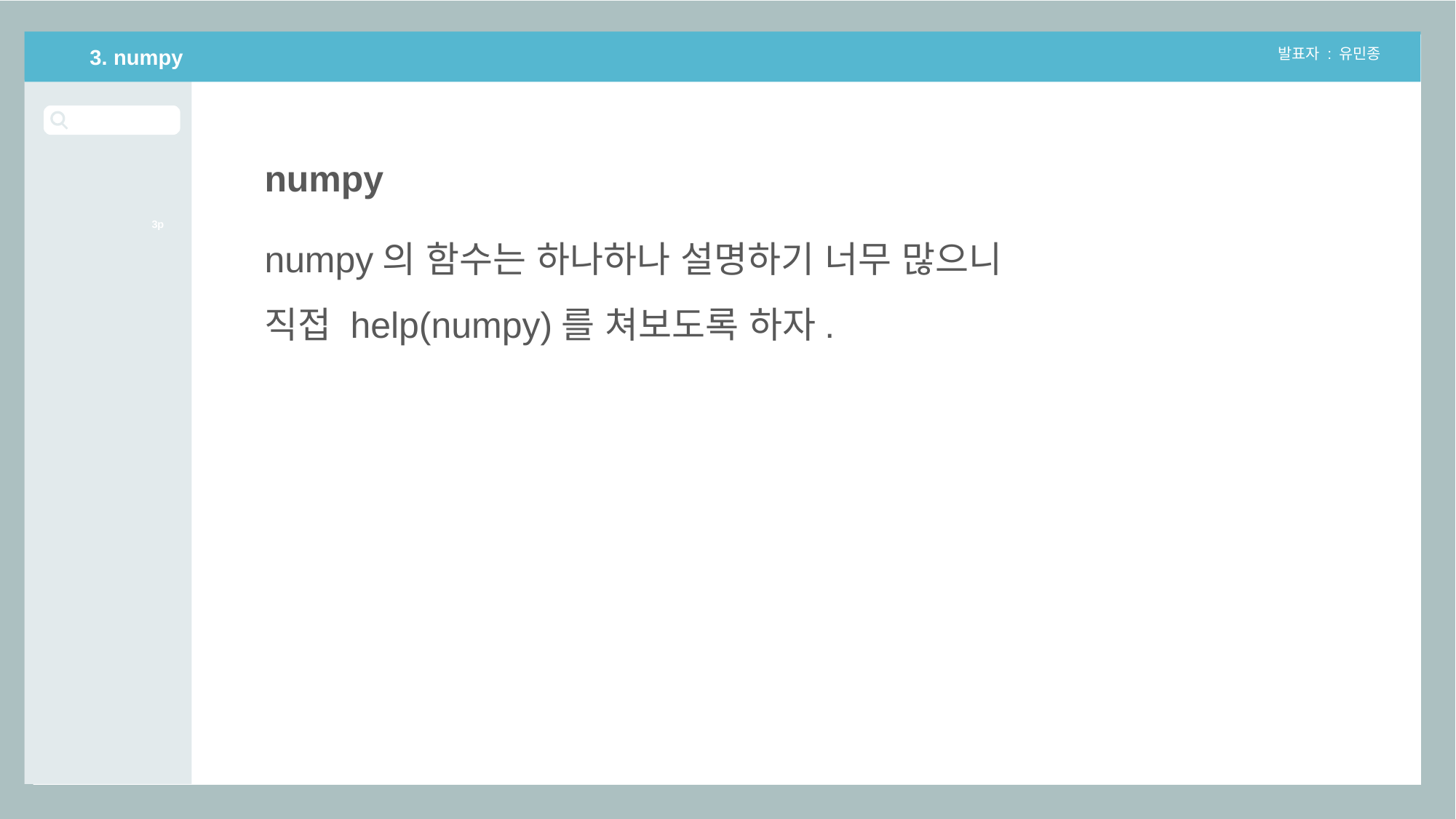

3. numpy
발표자 : 유민종

numpy
numpy의 함수는 하나하나 설명하기 너무 많으니
직접 help(numpy)를 쳐보도록 하자.
3p